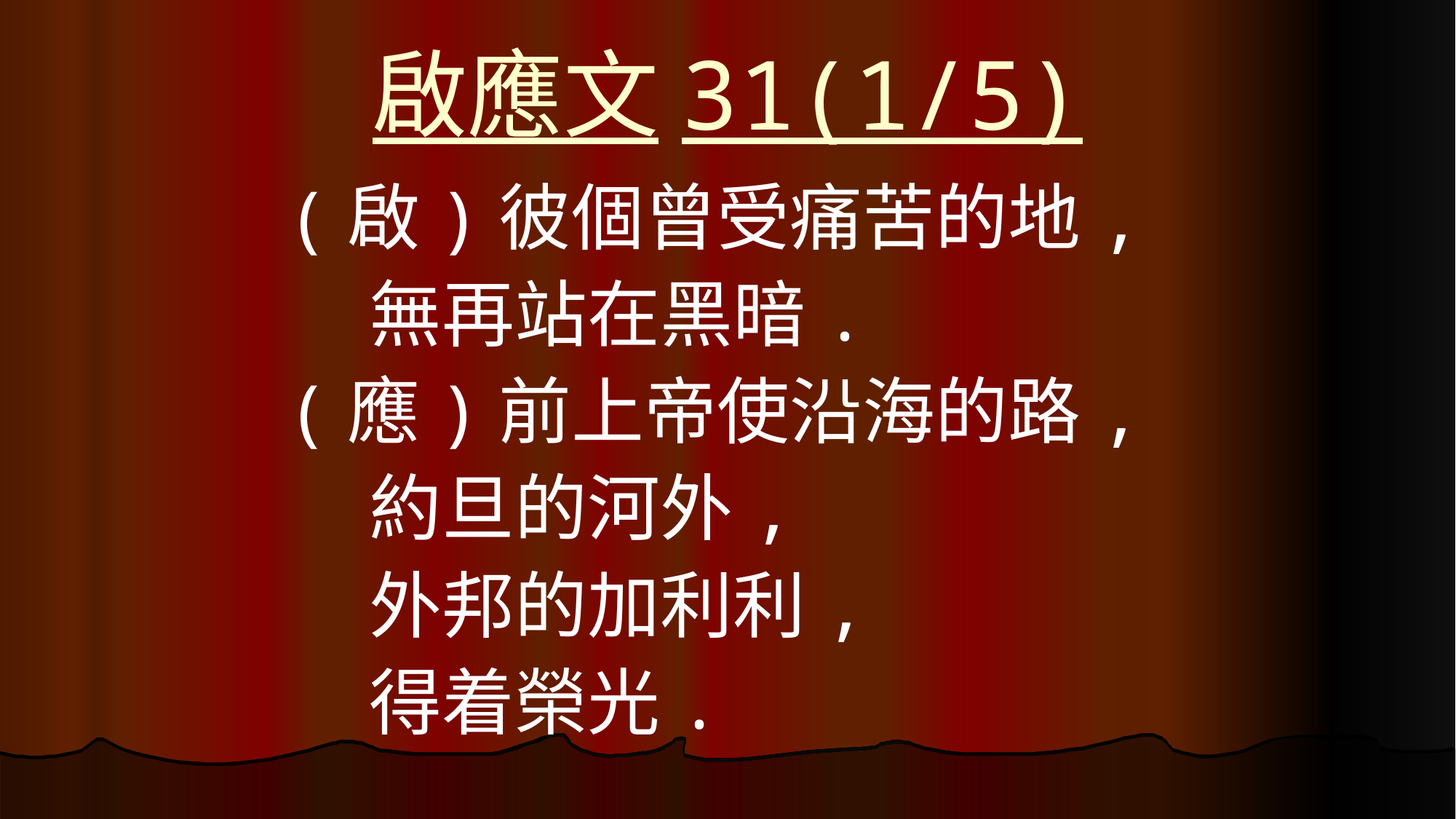

# 啟應文31(1/5)
(啟)彼個曾受痛苦的地,
    無再站在黑暗.
(應)前上帝使沿海的路,
    約旦的河外,
    外邦的加利利,
    得着榮光.